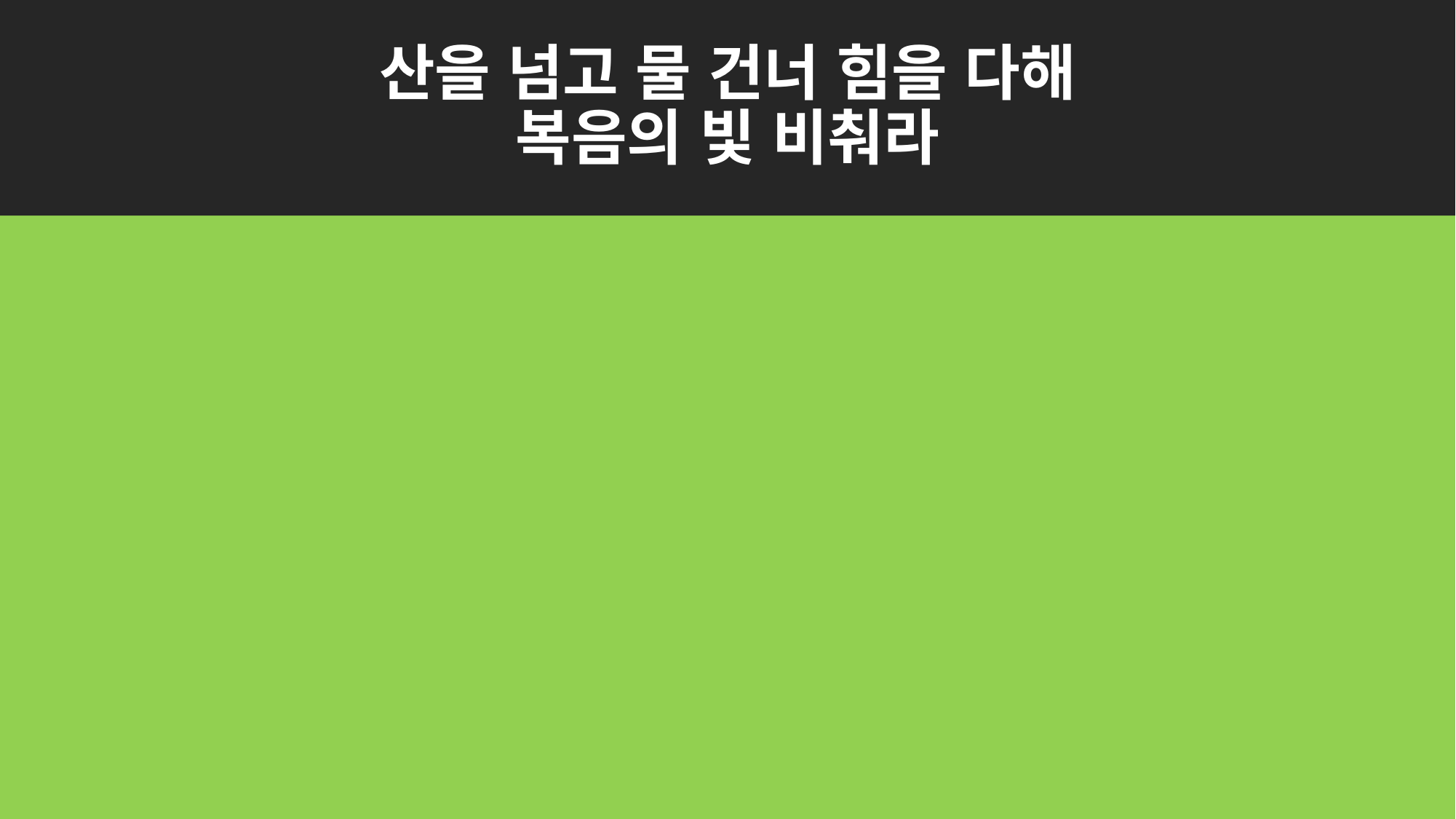

# 산을 넘고 물 건너 힘을 다해 복음의 빛 비춰라